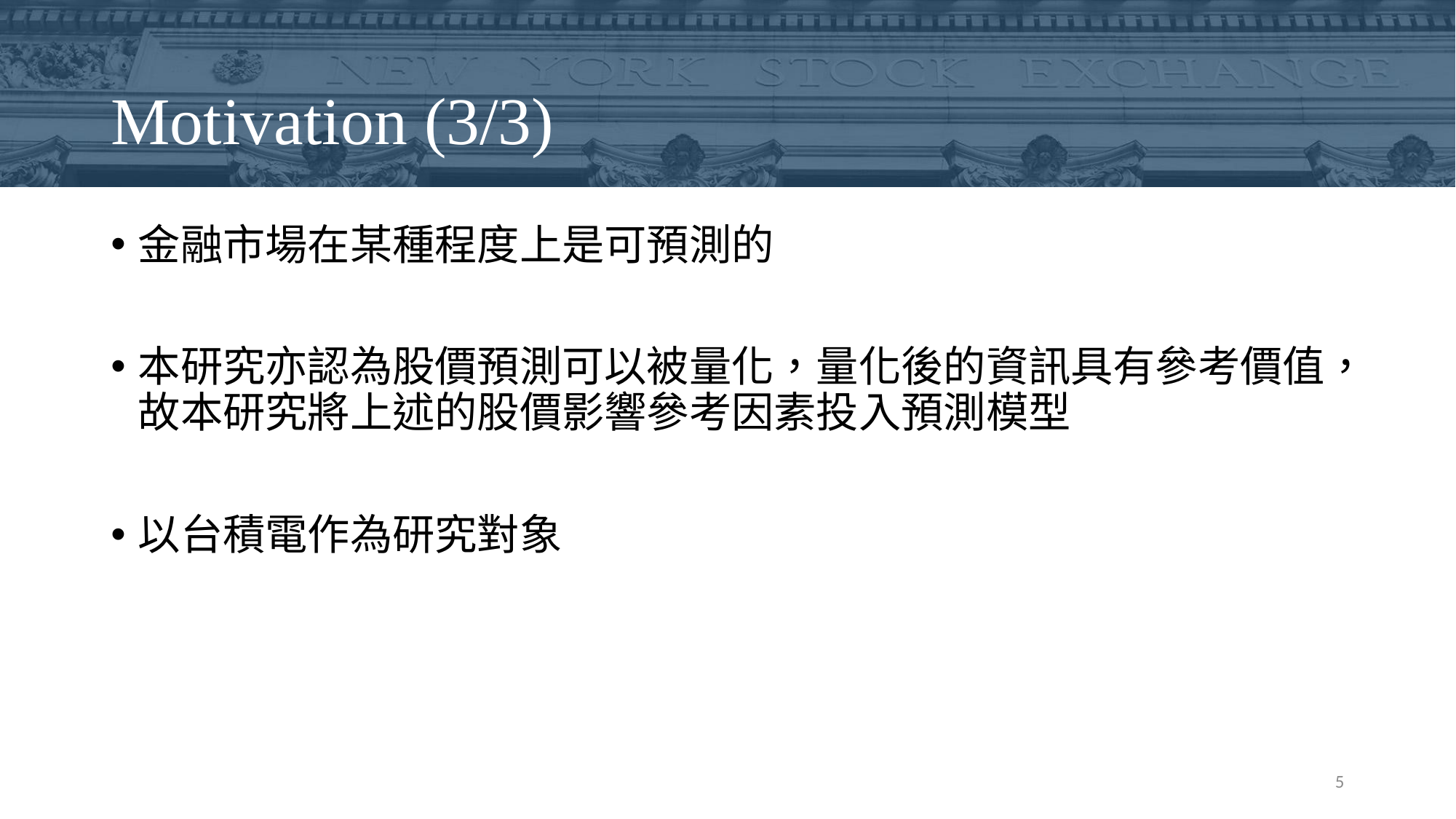

# Motivation (3/3)
金融市場在某種程度上是可預測的

本研究亦認為股價預測可以被量化，量化後的資訊具有參考價值，故本研究將上述的股價影響參考因素投入預測模型

以台積電作為研究對象
5